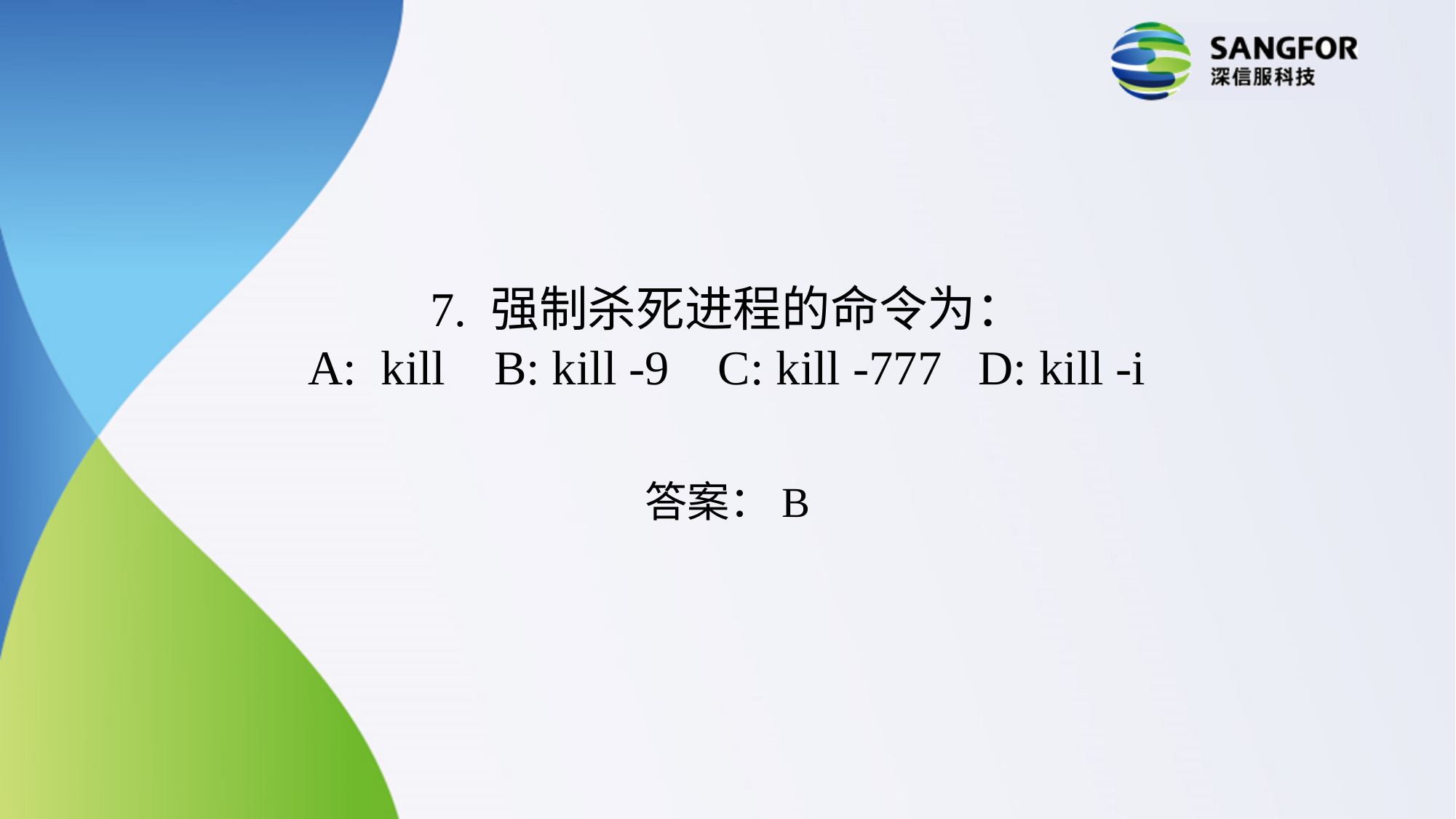

7. 强制杀死进程的命令为：
A:  kill    B: kill -9    C: kill -777   D: kill -i
答案：B